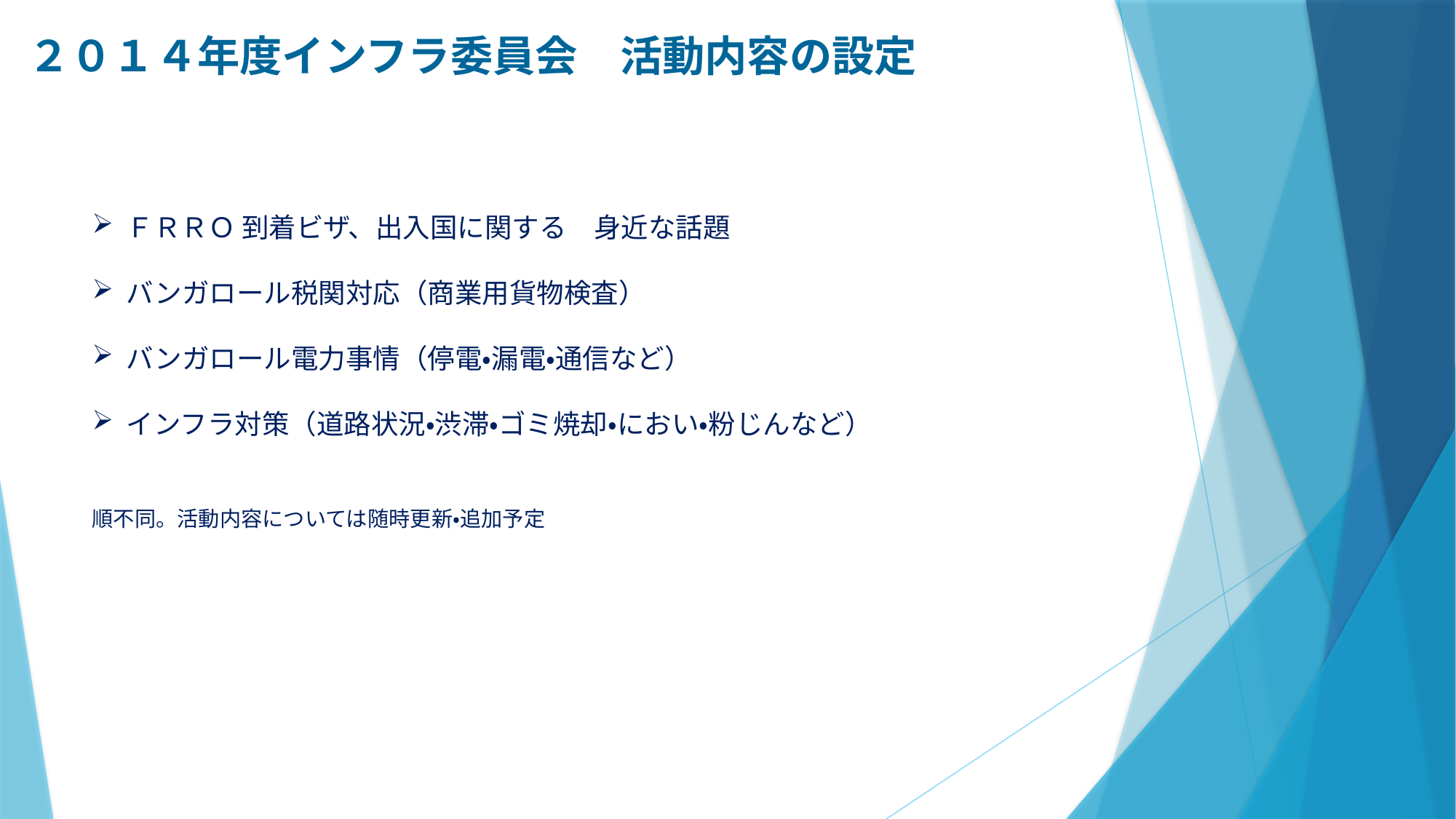

２０１４年度インフラ委員会　活動内容の設定
ＦＲＲＯ 到着ビザ、出入国に関する　身近な話題

バンガロール税関対応（商業用貨物検査）

バンガロール電力事情（停電・漏電・通信など）

インフラ対策（道路状況・渋滞・ゴミ焼却・におい・粉じんなど）

順不同。活動内容については随時更新・追加予定